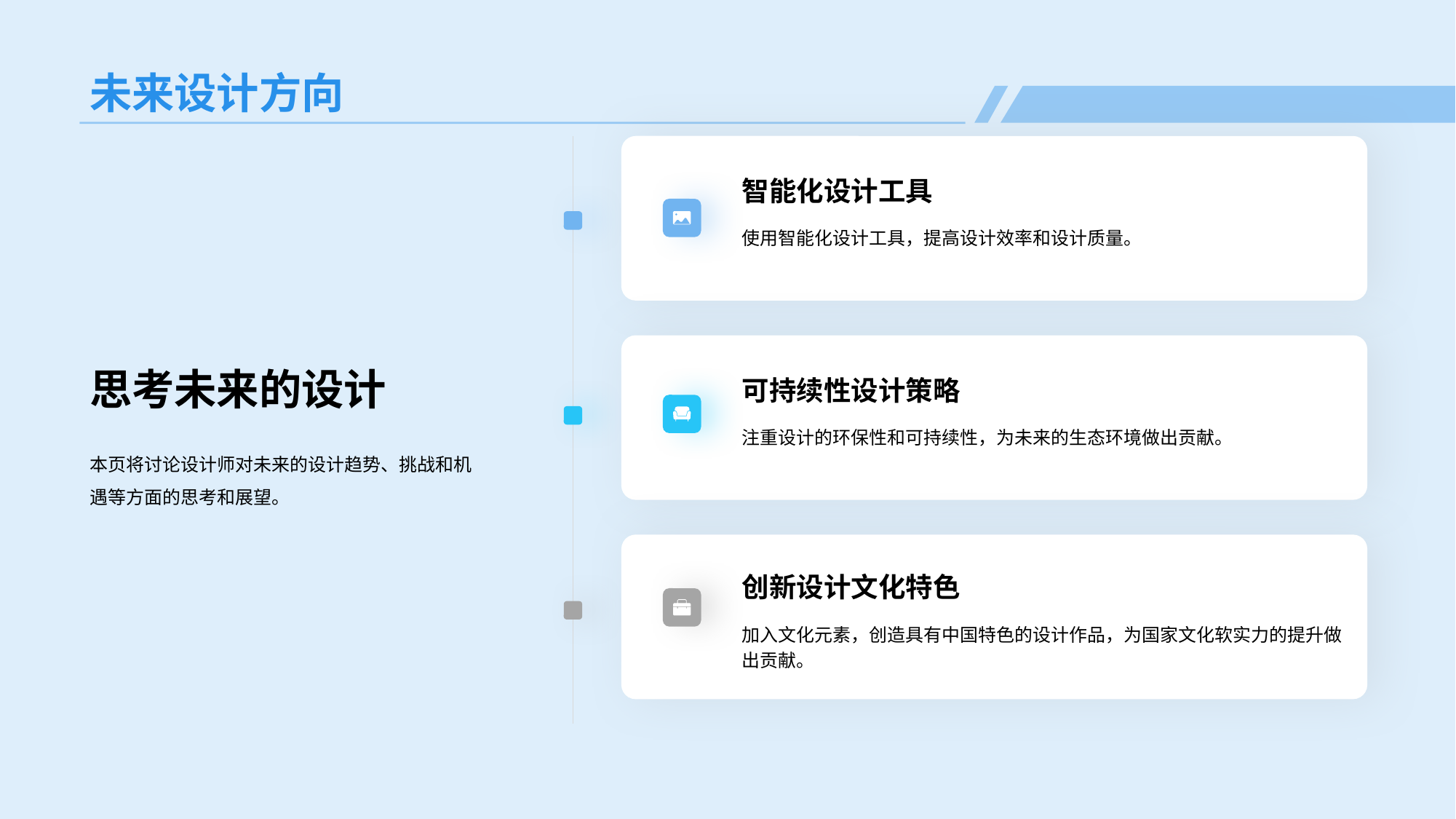

# 未来设计方向

智能化设计工具

使用智能化设计工具，提高设计效率和设计质量。

可持续性设计策略

注重设计的环保性和可持续性，为未来的生态环境做出贡献。

创新设计文化特色

加入文化元素，创造具有中国特色的设计作品，为国家文化软实力的提升做出贡献。
思考未来的设计
本页将讨论设计师对未来的设计趋势、挑战和机遇等方面的思考和展望。